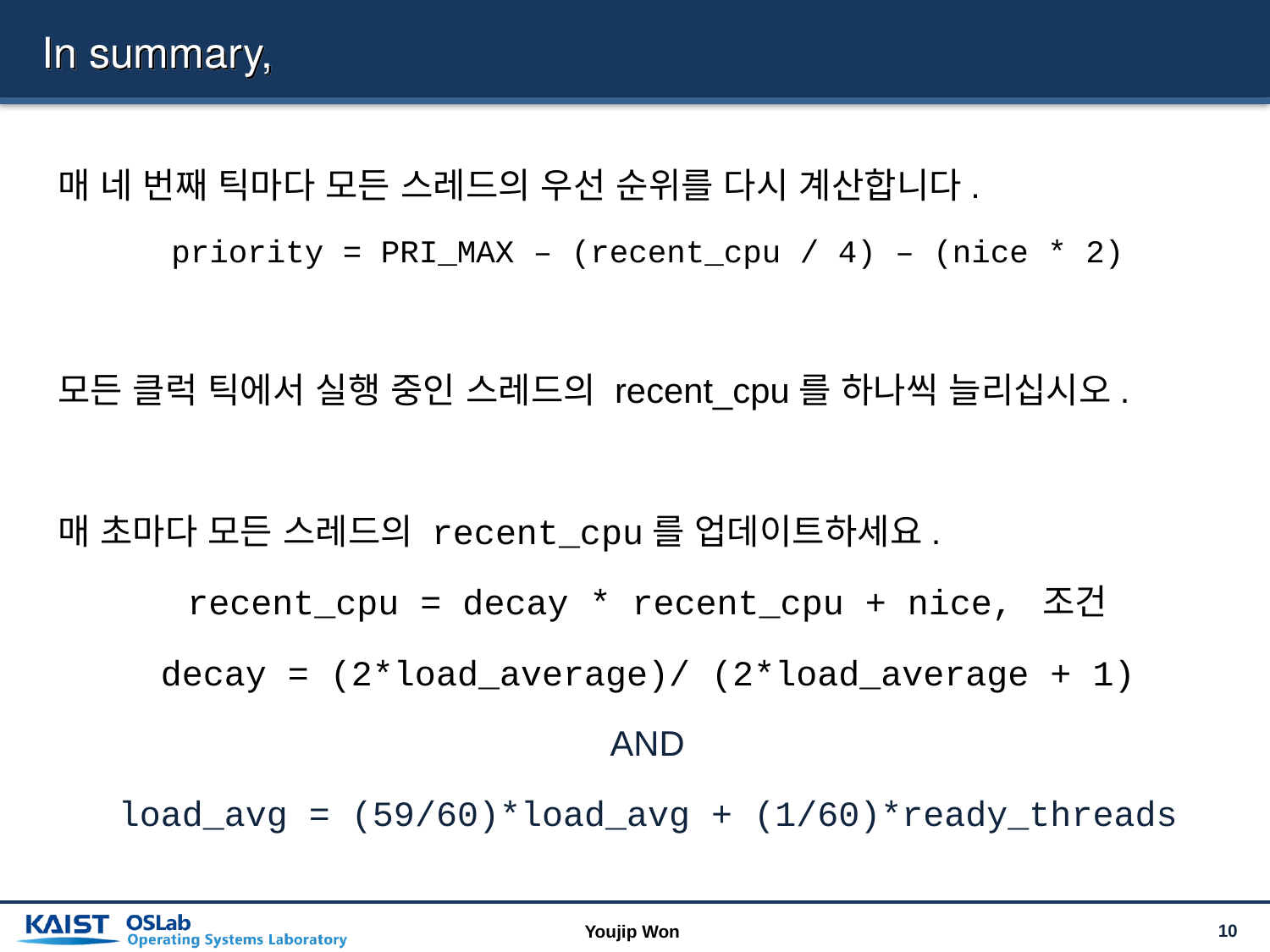

# In summary,
매 네 번째 틱마다 모든 스레드의 우선 순위를 다시 계산합니다.
priority = PRI_MAX – (recent_cpu / 4) – (nice * 2)

모든 클럭 틱에서 실행 중인 스레드의 recent_cpu를 하나씩 늘리십시오.

매 초마다 모든 스레드의 recent_cpu를 업데이트하세요.
recent_cpu = decay * recent_cpu + nice, 조건
decay = (2*load_average)/ (2*load_average + 1)
AND
load_avg = (59/60)*load_avg + (1/60)*ready_threads

Youjip Won
10